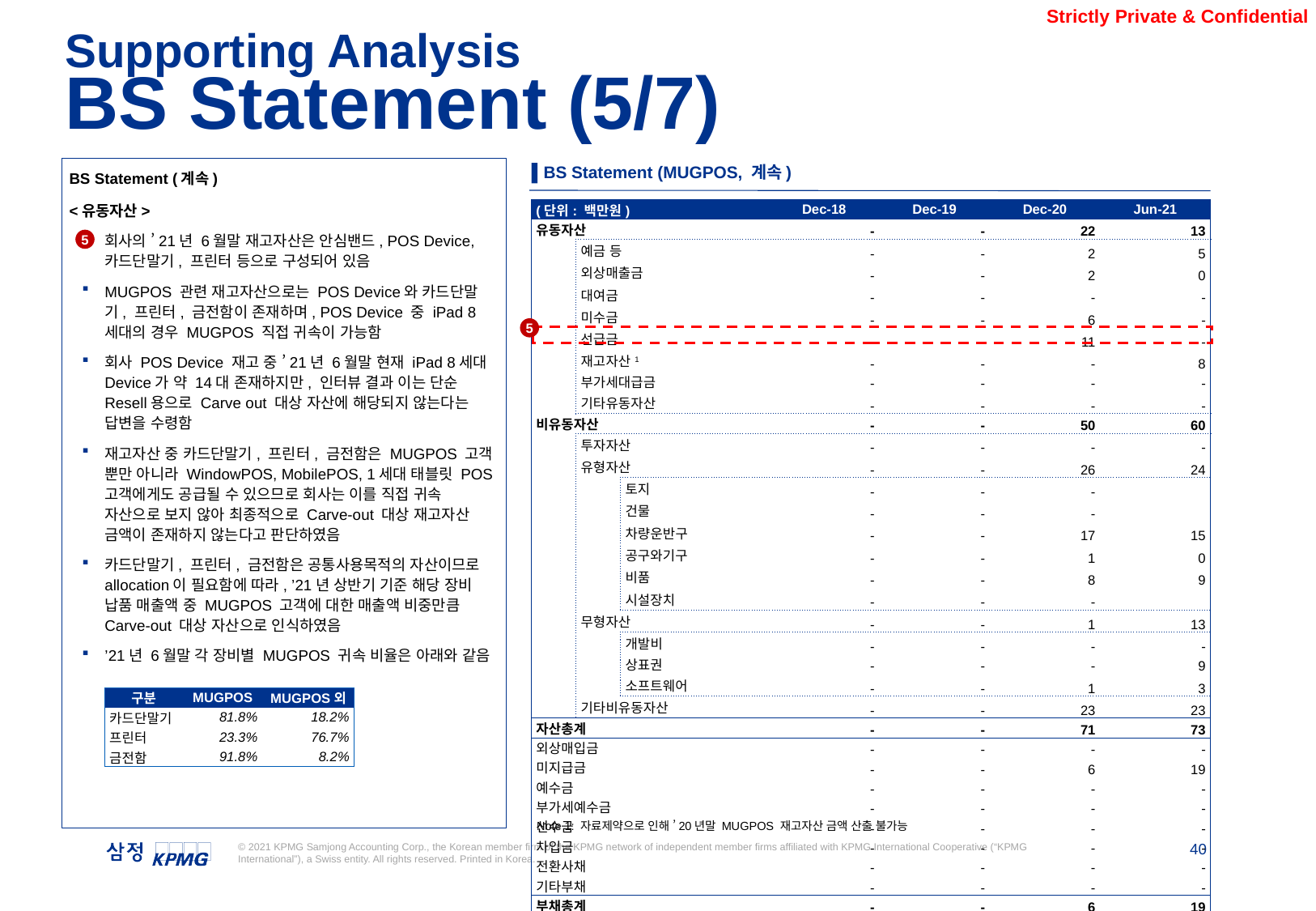

Supporting Analysis
BS Statement (5/7)
▌BS Statement (MUGPOS, 계속)

BS Statement (계속)
<유동자산>
회사의 ’21년 6월말 재고자산은 안심밴드, POS Device, 카드단말기, 프린터 등으로 구성되어 있음
MUGPOS 관련 재고자산으로는 POS Device와 카드단말기, 프린터, 금전함이 존재하며, POS Device 중 iPad 8세대의 경우 MUGPOS 직접 귀속이 가능함
회사 POS Device 재고 중 ’21년 6월말 현재 iPad 8세대 Device가 약 14대 존재하지만, 인터뷰 결과 이는 단순 Resell용으로 Carve out 대상 자산에 해당되지 않는다는 답변을 수령함
재고자산 중 카드단말기, 프린터, 금전함은 MUGPOS 고객 뿐만 아니라 WindowPOS, MobilePOS, 1세대 태블릿 POS 고객에게도 공급될 수 있으므로 회사는 이를 직접 귀속 자산으로 보지 않아 최종적으로 Carve-out 대상 재고자산 금액이 존재하지 않는다고 판단하였음
카드단말기, 프린터, 금전함은 공통사용목적의 자산이므로 allocation이 필요함에 따라, ’21년 상반기 기준 해당 장비 납품 매출액 중 MUGPOS 고객에 대한 매출액 비중만큼 Carve-out 대상 자산으로 인식하였음
’21년 6월말 각 장비별 MUGPOS 귀속 비율은 아래와 같음
| (단위: 백만원) |  |  | Dec-18 | Dec-19 | Dec-20 | Jun-21 |
| --- | --- | --- | --- | --- | --- | --- |
| 유동자산 |  |  | - | - | 22 | 13 |
|  | 예금 등 |  | - | - | 2 | 5 |
|  | 외상매출금 |  | - | - | 2 | 0 |
|  | 대여금 |  | - | - | - | - |
|  | 미수금 |  | - | - | 6 | - |
|  | 선급금 |  | - | - | 11 | - |
|  | 재고자산1 |  | - | - | - | 8 |
|  | 부가세대급금 |  | - | - | - | - |
|  | 기타유동자산 |  | - | - | - | - |
| 비유동자산 |  |  | - | - | 50 | 60 |
|  | 투자자산 |  | - | - | - | - |
|  | 유형자산 |  | - | - | 26 | 24 |
|  |  | 토지 | - | - | - |  |
|  |  | 건물 | - | - | - |  |
|  |  | 차량운반구 | - | - | 17 | 15 |
|  |  | 공구와기구 | - | - | 1 | 0 |
|  |  | 비품 | - | - | 8 | 9 |
|  |  | 시설장치 | - | - | - |  |
|  | 무형자산 |  | - | - | 1 | 13 |
|  |  | 개발비 | - | - | - | - |
|  |  | 상표권 | - | - | - | 9 |
|  |  | 소프트웨어 | - | - | 1 | 3 |
|  | 기타비유동자산 |  | - | - | 23 | 23 |
| 자산총계 |  |  | - | - | 71 | 73 |
| 외상매입금 |  |  | - | - | - | - |
| 미지급금 |  |  | - | - | 6 | 19 |
| 예수금 |  |  | - | - | - | - |
| 부가세예수금 |  |  | - | - | - | - |
| 선수금 |  |  | - | - | - | - |
| 차입금 |  |  | - | - | - | - |
| 전환사채 |  |  | - | - | - | - |
| 기타부채 |  |  | - | - | - | - |
| 부채총계 |  |  | - | - | 6 | 19 |
| 순자산 |  |  | - | - | 65 | 54 |
5
5

| 구분 | MUGPOS | MUGPOS외 |
| --- | --- | --- |
| 카드단말기 | 81.8% | 18.2% |
| 프린터 | 23.3% | 76.7% |
| 금전함 | 91.8% | 8.2% |
Note 1: 자료제약으로 인해 ’20년말 MUGPOS 재고자산 금액 산출 불가능